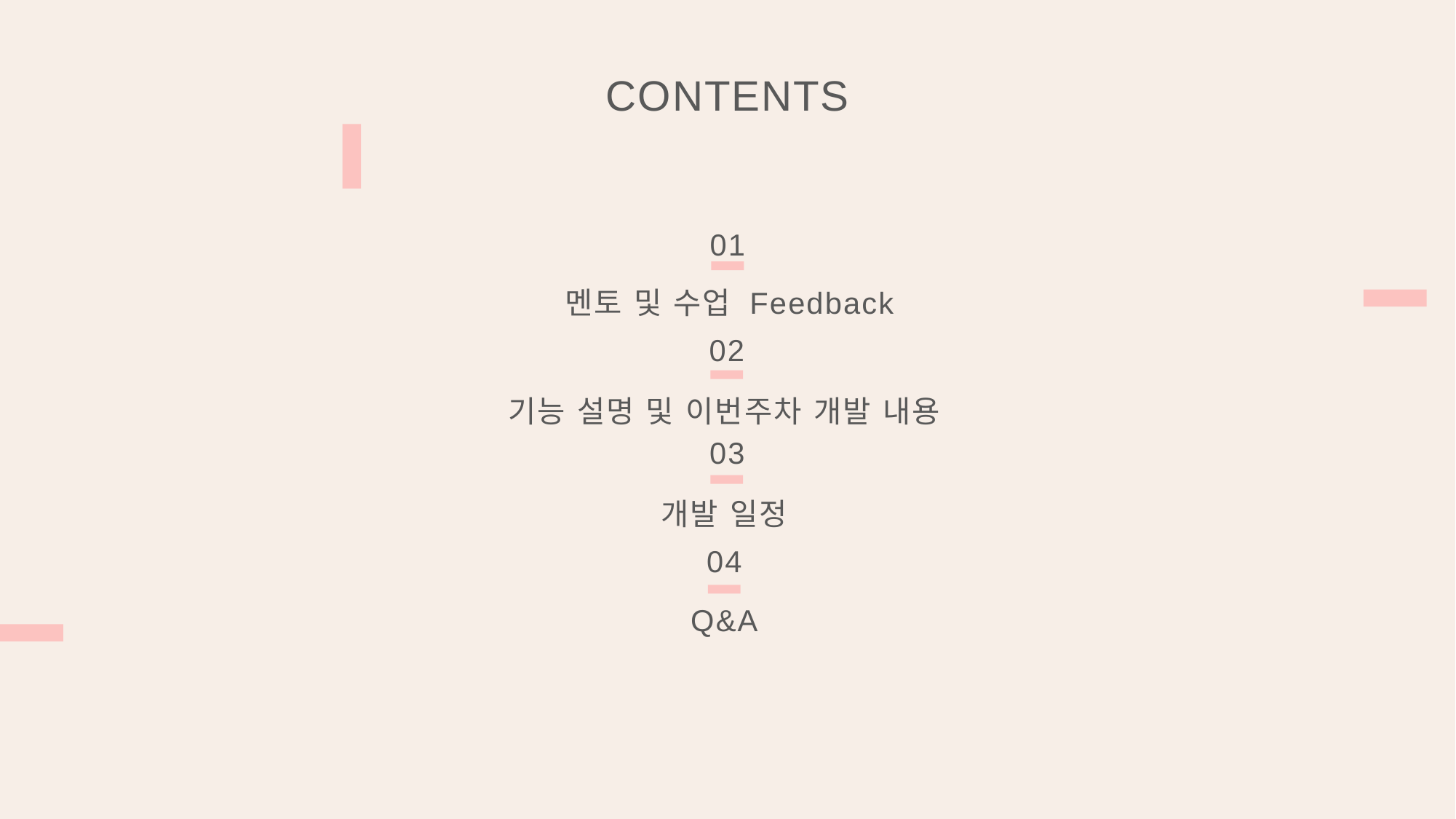

CONTENTS

01

멘토 및 수업 Feedback

02

기능 설명 및 이번주차 개발 내용
03

개발 일정
04

Q&A